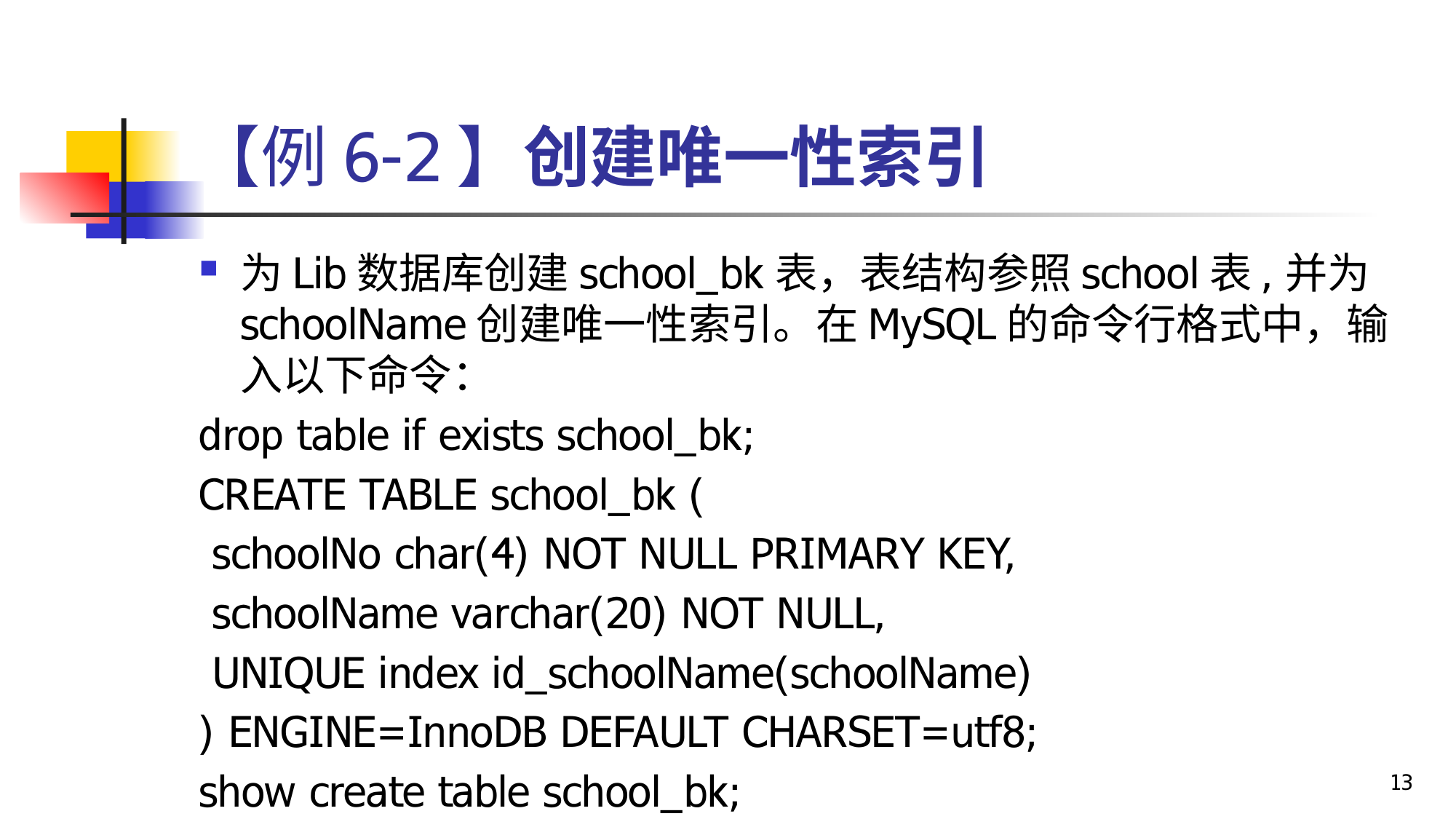

# 【例6-2】创建唯一性索引
为Lib数据库创建school_bk表，表结构参照school表,并为schoolName创建唯一性索引。在MySQL的命令行格式中，输入以下命令：
drop table if exists school_bk;
CREATE TABLE school_bk (
 schoolNo char(4) NOT NULL PRIMARY KEY,
 schoolName varchar(20) NOT NULL,
 UNIQUE index id_schoolName(schoolName)
) ENGINE=InnoDB DEFAULT CHARSET=utf8;
show create table school_bk;

13